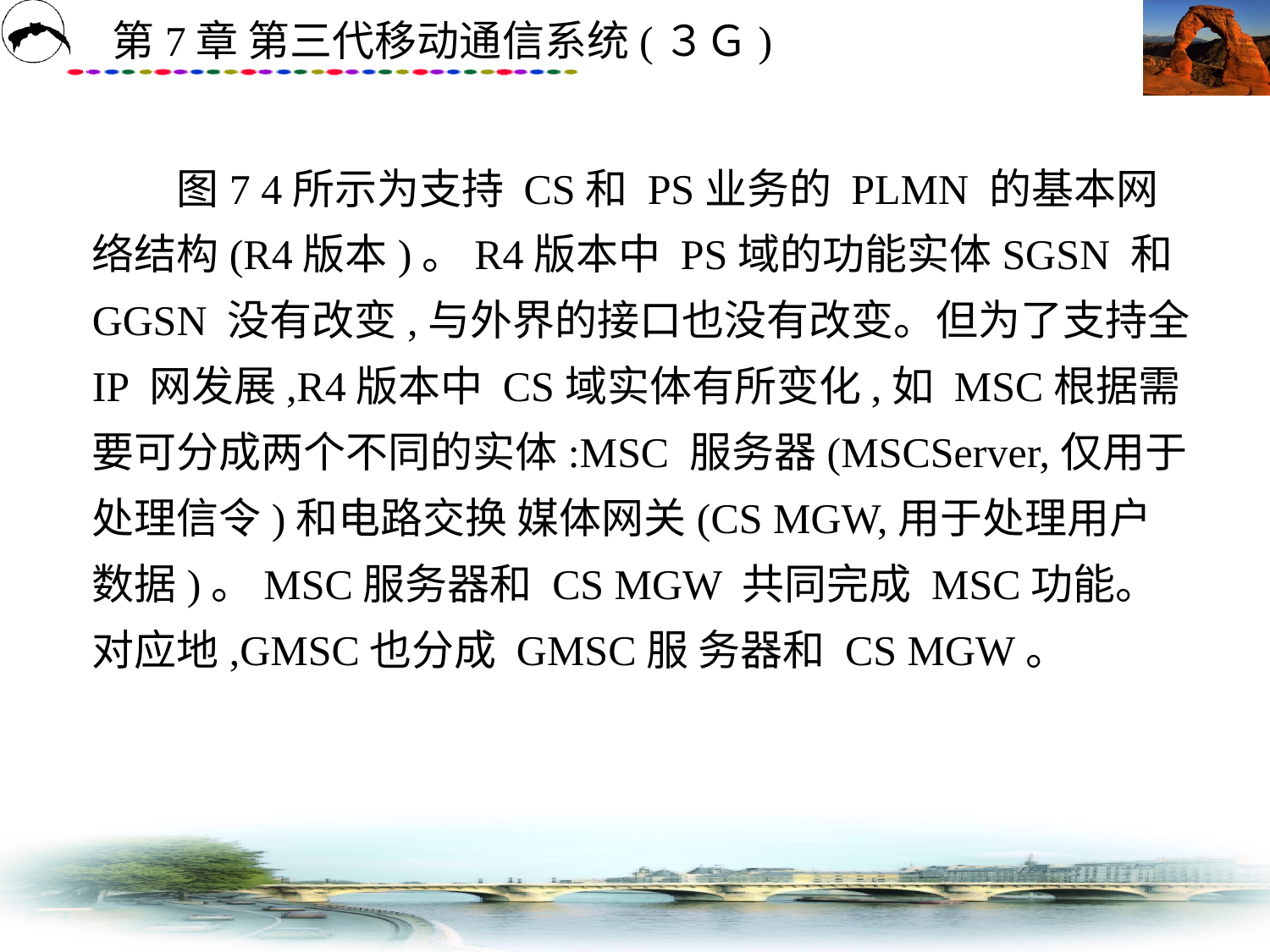

# 图7 4所示为支持 CS和 PS业务的 PLMN 的基本网络结构(R4版本)。R4版本中 PS域的功能实体SGSN 和 GGSN 没有改变,与外界的接口也没有改变。但为了支持全IP 网发展,R4版本中 CS域实体有所变化,如 MSC根据需要可分成两个不同的实体:MSC 服务器(MSCServer,仅用于处理信令)和电路交换 媒体网关(CS MGW,用于处理用户 数据)。MSC服务器和 CS MGW 共同完成 MSC功能。对应地,GMSC也分成 GMSC服 务器和 CS MGW。